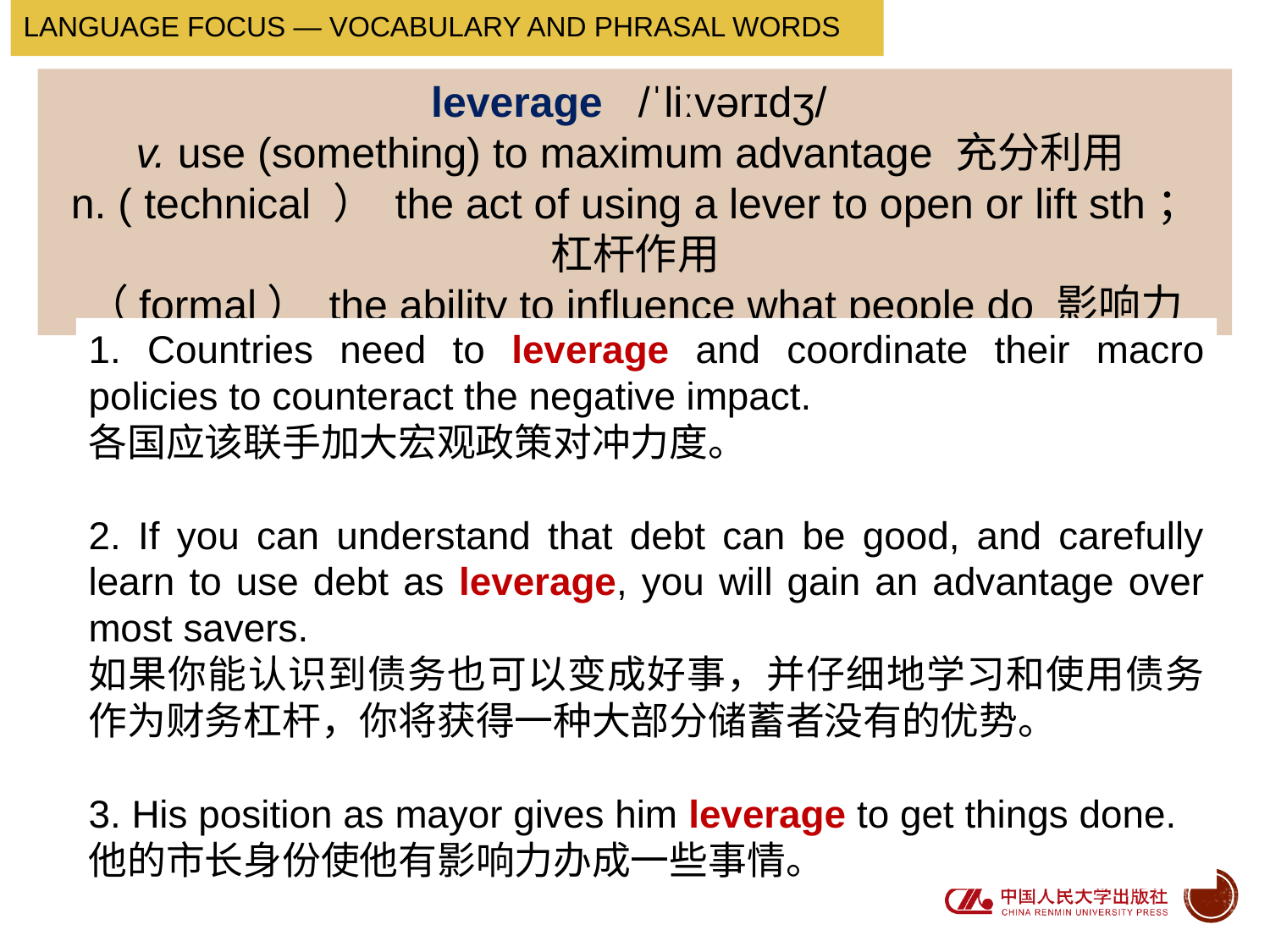

Language Focus — Vocabulary and Phrasal words
leverage   /ˈliːvərɪdʒ/
v. use (something) to maximum advantage 充分利用
n. ( technical ） the act of using a lever to open or lift sth；杠杆作用
（formal） the ability to influence what people do 影响力
1. Countries need to leverage and coordinate their macro policies to counteract the negative impact.
各国应该联手加大宏观政策对冲力度。

2. If you can understand that debt can be good, and carefully learn to use debt as leverage, you will gain an advantage over most savers.
如果你能认识到债务也可以变成好事，并仔细地学习和使用债务作为财务杠杆，你将获得一种大部分储蓄者没有的优势。

3. His position as mayor gives him leverage to get things done.
他的市长身份使他有影响力办成一些事情。